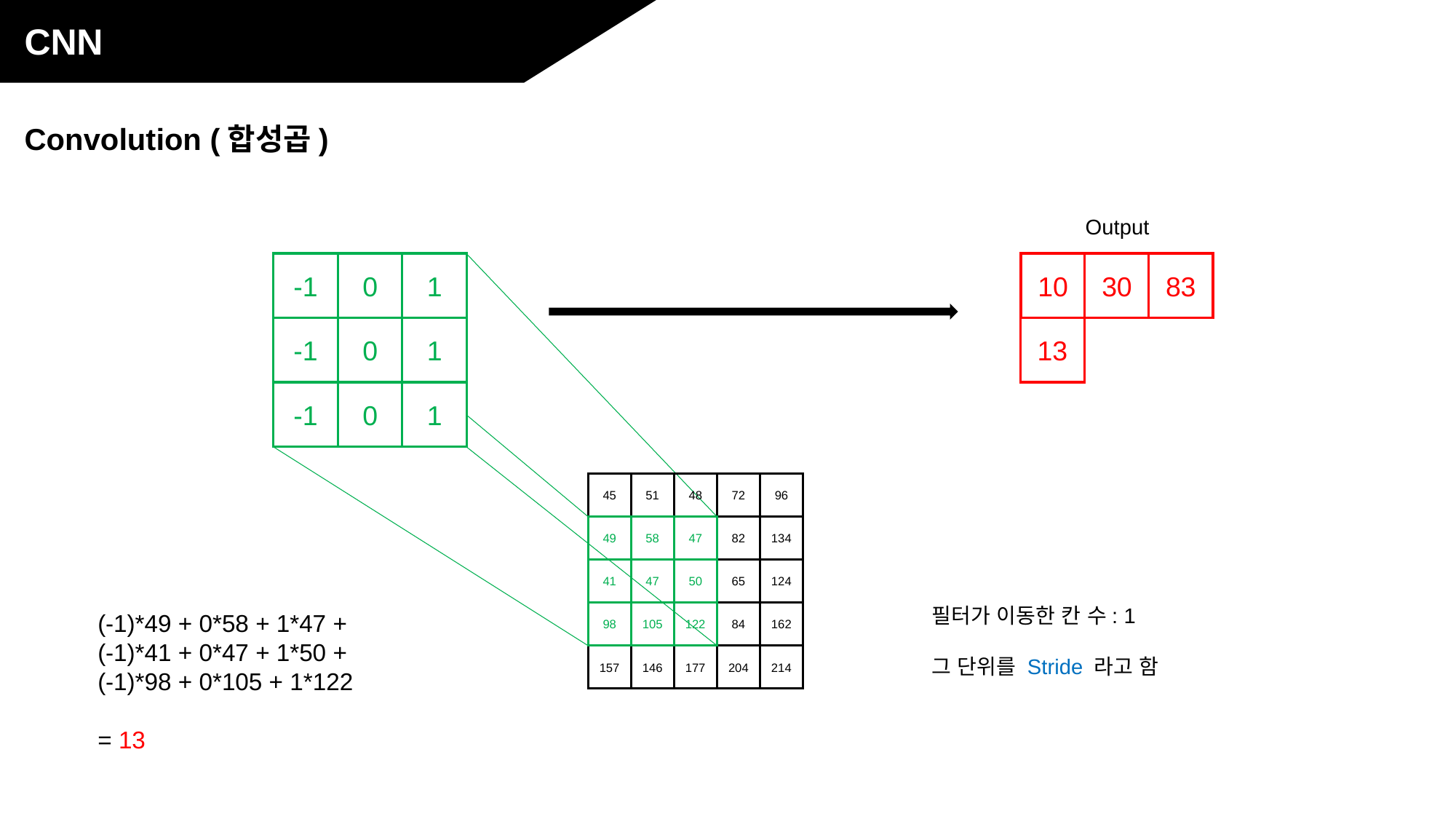

CNN
Convolution (합성곱)
Output
-1
0
1
-1
0
1
-1
0
1
10
30
83
13

45
51
48
72
96
49
58
47
82
134
41
47
50
65
124
98
105
122
84
162
157
146
177
204
214
필터가 이동한 칸 수: 1

그 단위를 Stride 라고 함
(-1)*49 + 0*58 + 1*47 +
(-1)*41 + 0*47 + 1*50 +
(-1)*98 + 0*105 + 1*122

= 13